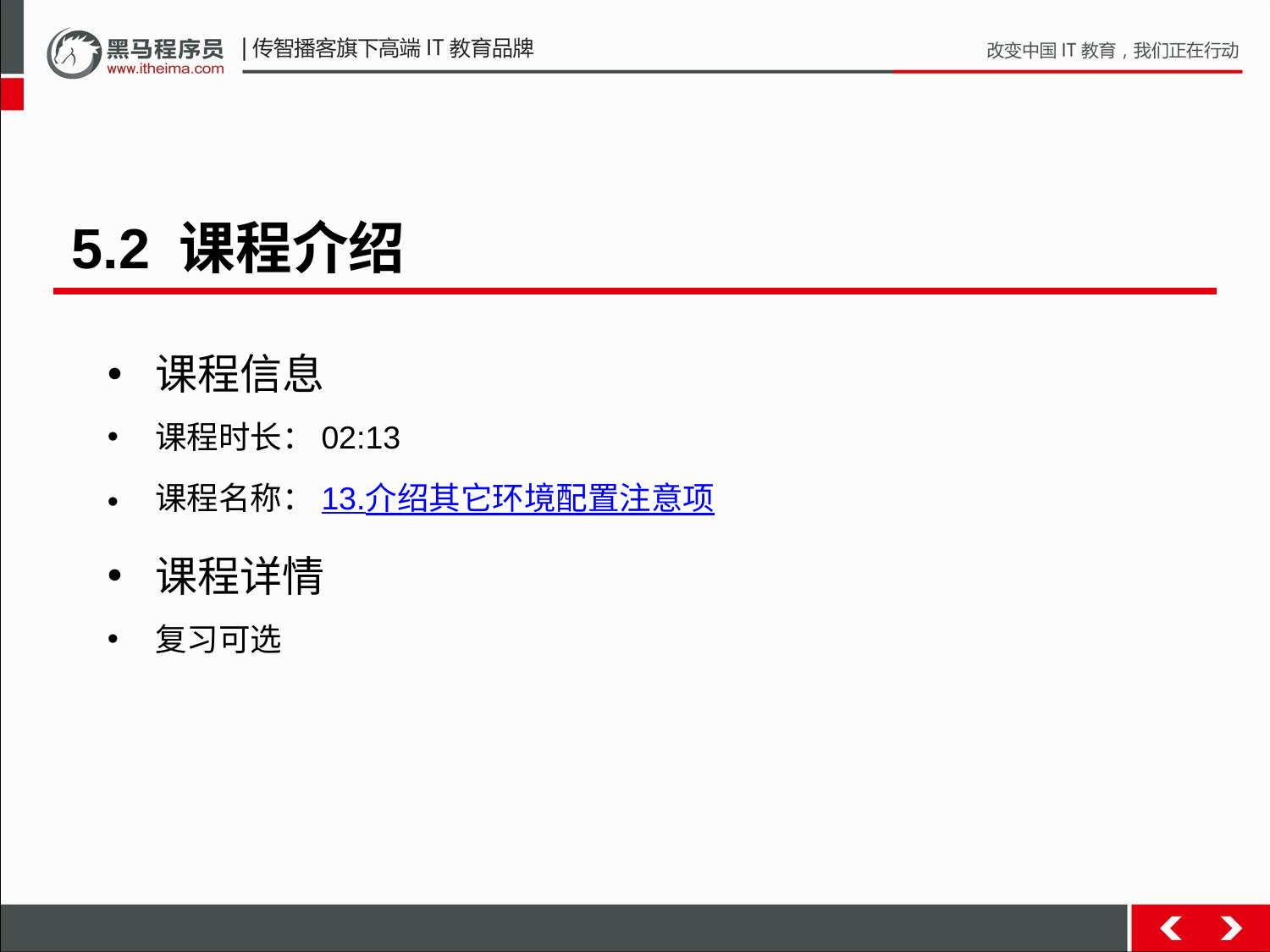

5.2 课程介绍
课程信息
课程时长：02:13
课程名称：13.介绍其它环境配置注意项
课程详情
复习可选